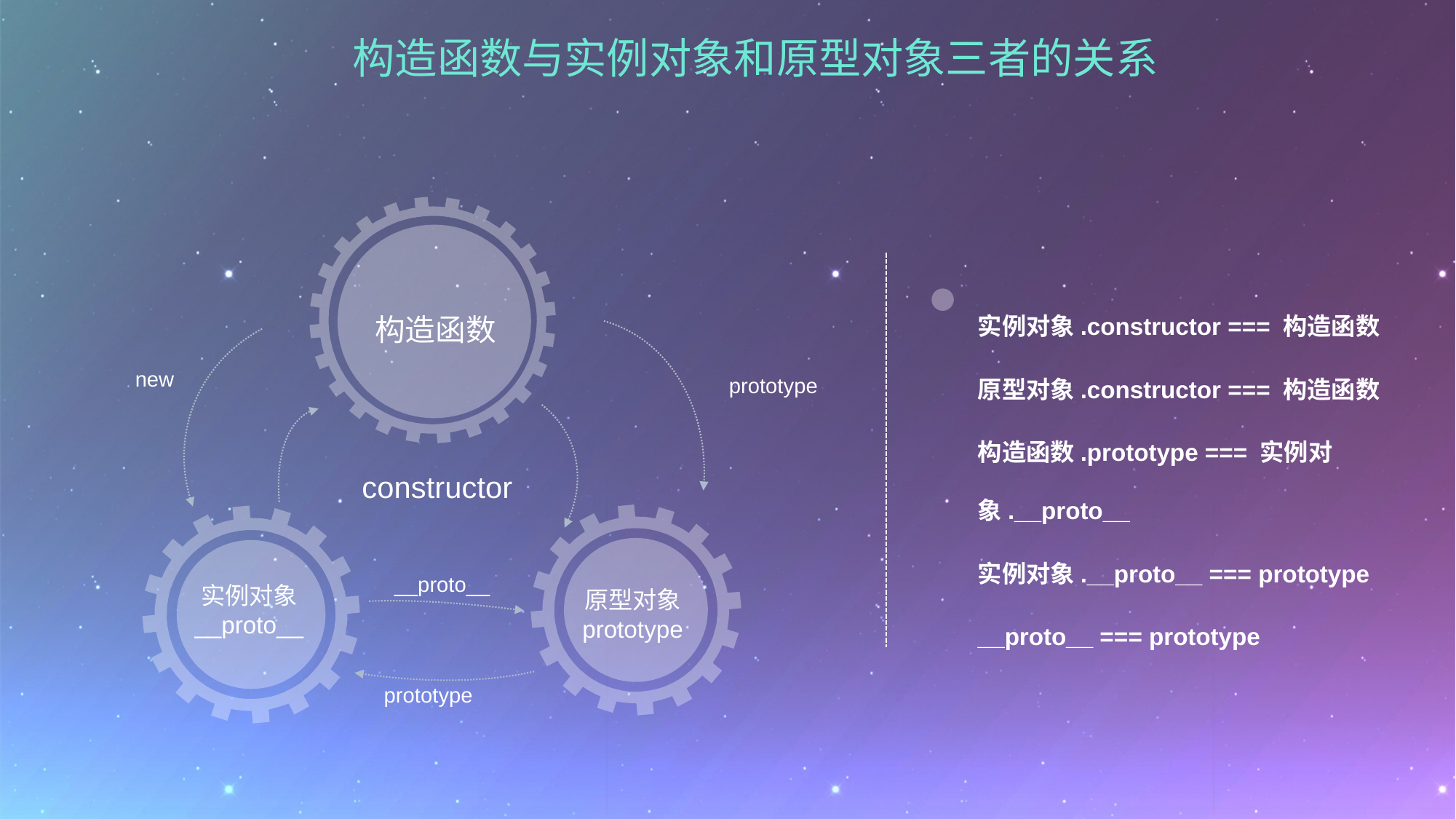

构造函数与实例对象和原型对象三者的关系

实例对象.constructor === 构造函数
原型对象.constructor === 构造函数
构造函数.prototype === 实例对象.__proto__
实例对象.__proto__ === prototype
__proto__ === prototype

构造函数

new
prototype

constructor

__proto__
实例对象
__proto__
原型对象
prototype
prototype